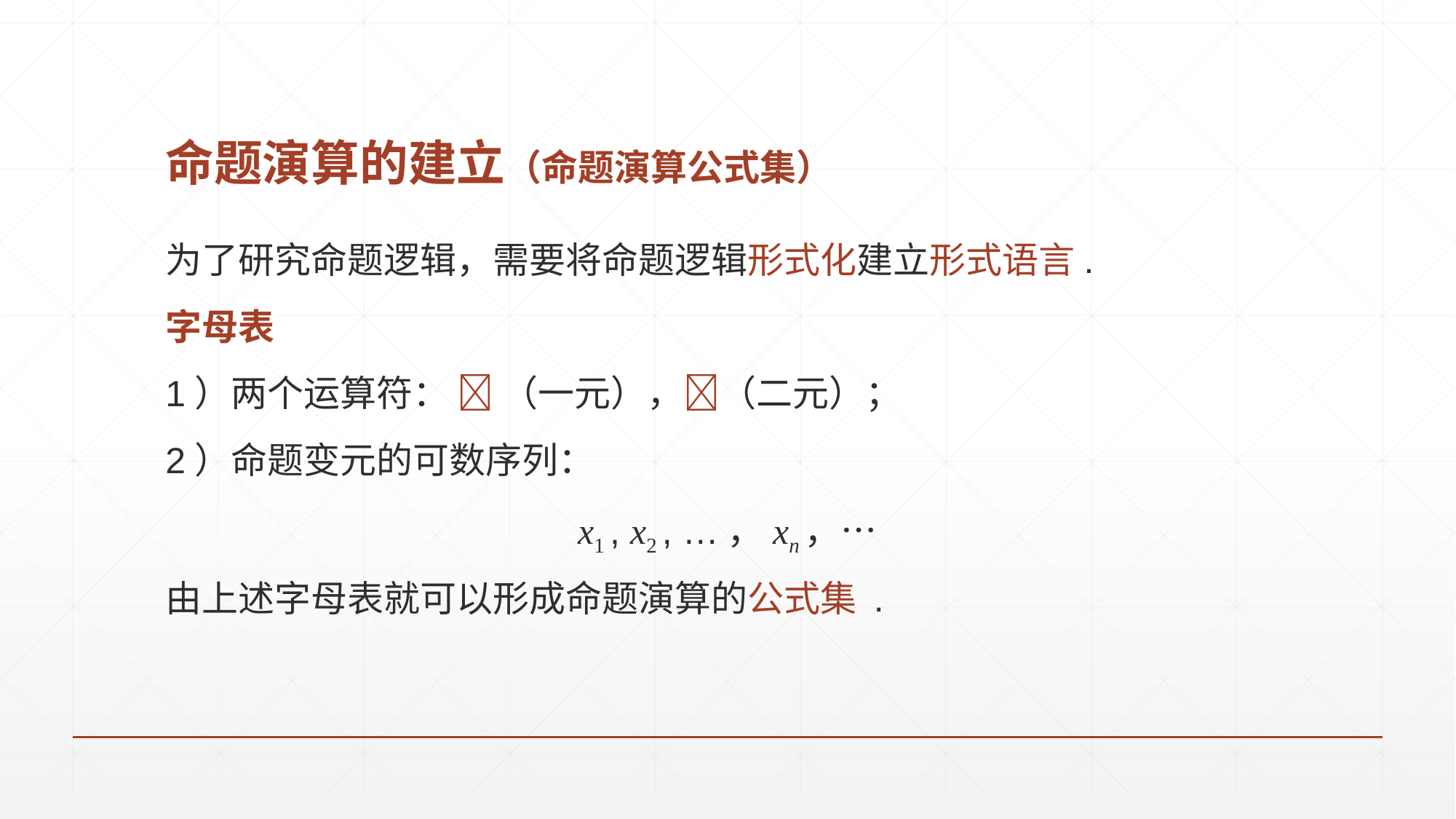

# 命题演算的建立（命题演算公式集）
为了研究命题逻辑，需要将命题逻辑形式化建立形式语言.
字母表
1）两个运算符： ¬ （一元），→（二元）；
2）命题变元的可数序列：
x1 , x2 , …，xn，…
由上述字母表就可以形成命题演算的公式集 .